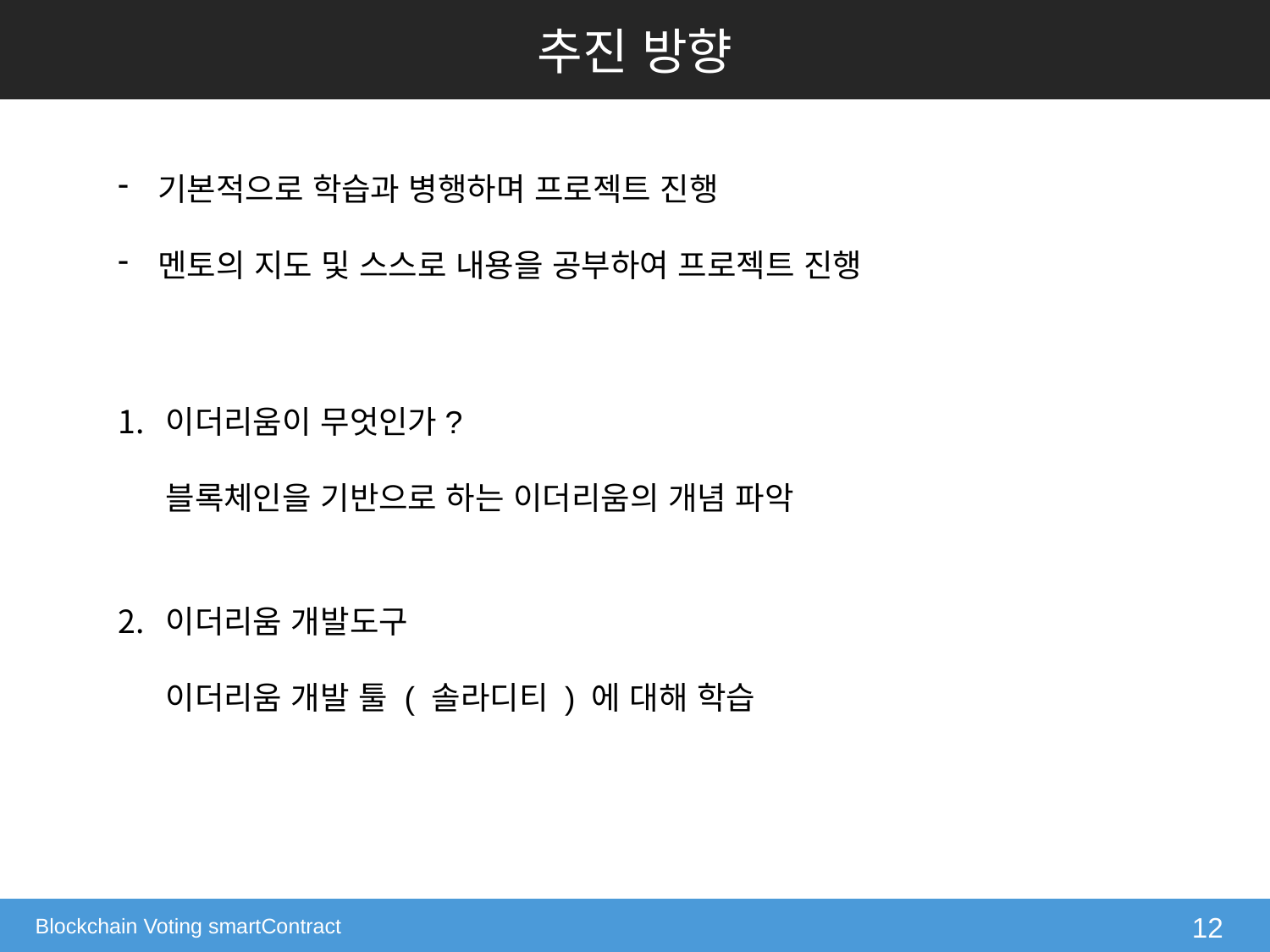

추진 방향
기본적으로 학습과 병행하며 프로젝트 진행

멘토의 지도 및 스스로 내용을 공부하여 프로젝트 진행
이더리움이 무엇인가?
블록체인을 기반으로 하는 이더리움의 개념 파악
이더리움 개발도구
이더리움 개발 툴 ( 솔라디티 ) 에 대해 학습